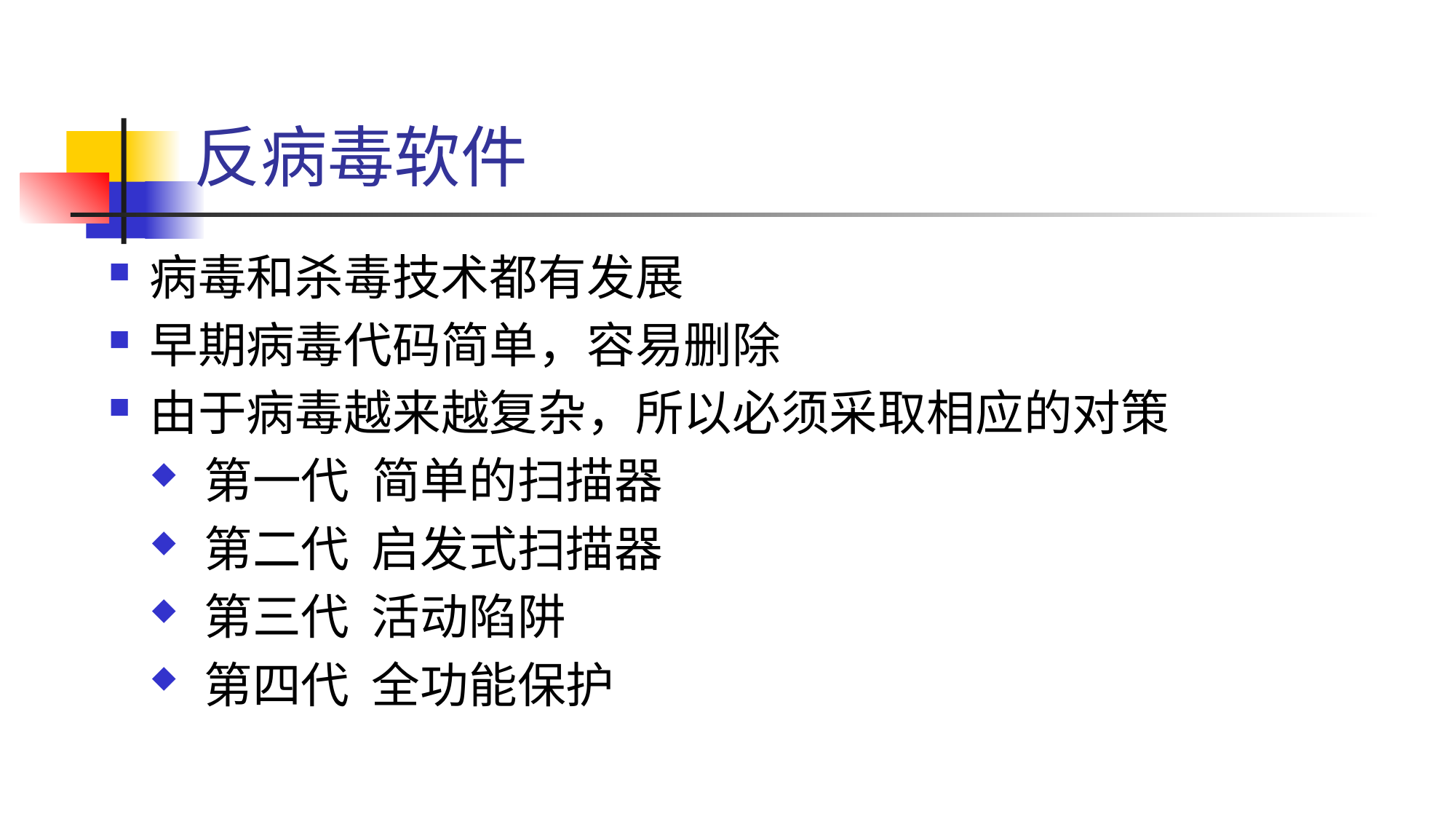

# 反病毒软件
病毒和杀毒技术都有发展
早期病毒代码简单，容易删除
由于病毒越来越复杂，所以必须采取相应的对策
第一代  简单的扫描器
第二代  启发式扫描器
第三代  活动陷阱
第四代  全功能保护